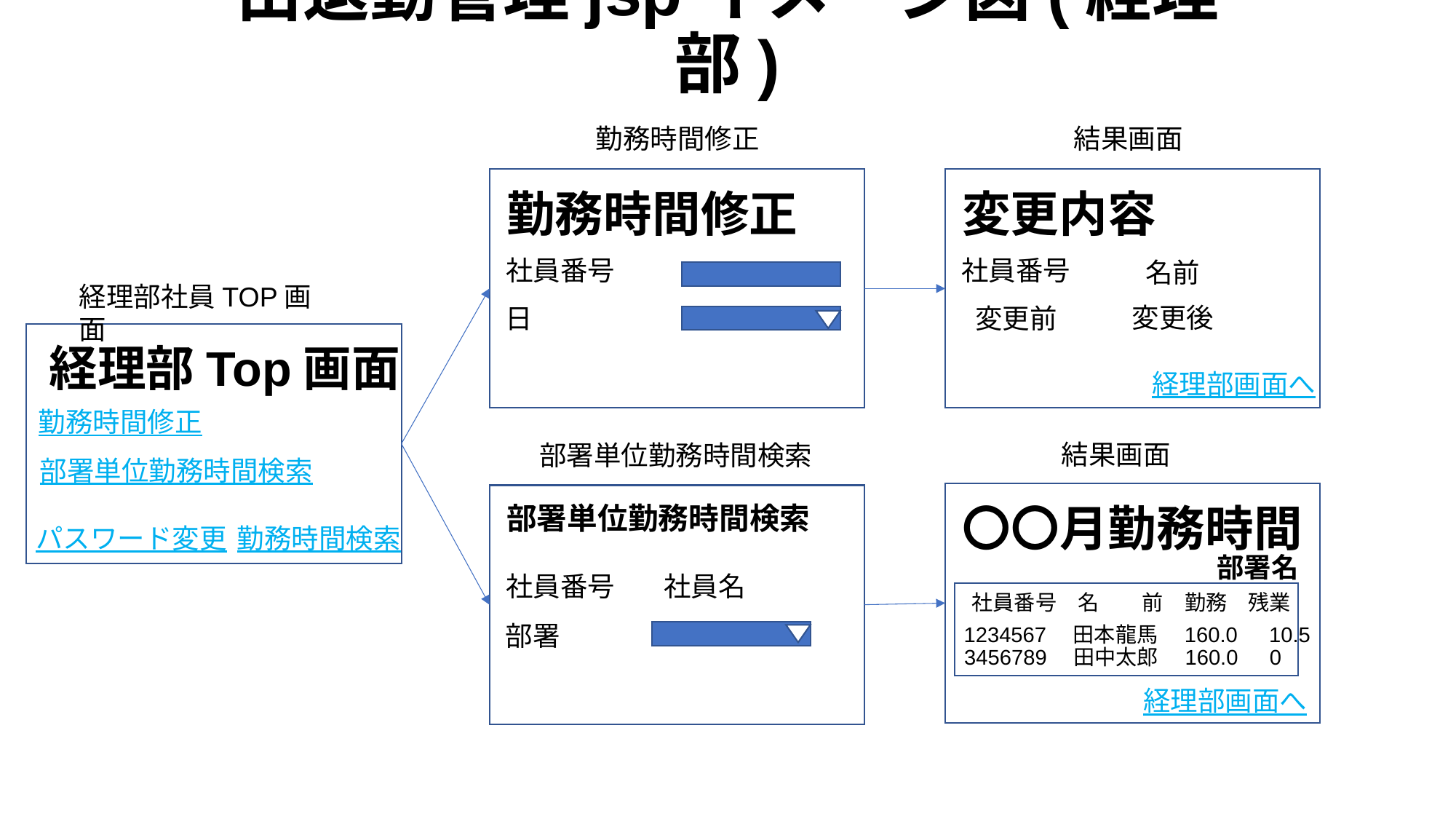

# 出退勤管理jspイメージ図(経理部)
勤務時間修正
結果画面

勤務時間修正
変更内容
社員番号
社員番号
名前

経理部社員TOP画面
変更後
日
変更前

経理部Top画面
経理部画面へ
勤務時間修正
結果画面
部署単位勤務時間検索
部署単位勤務時間検索

〇〇月勤務時間
部署単位勤務時間検索
パスワード変更
勤務時間検索
部署名
社員番号
社員名

社員番号　名　　前　勤務　残業
 1234567　田本龍馬　160.0　10.5
部署

 3456789　田中太郎　160.0　0
経理部画面へ